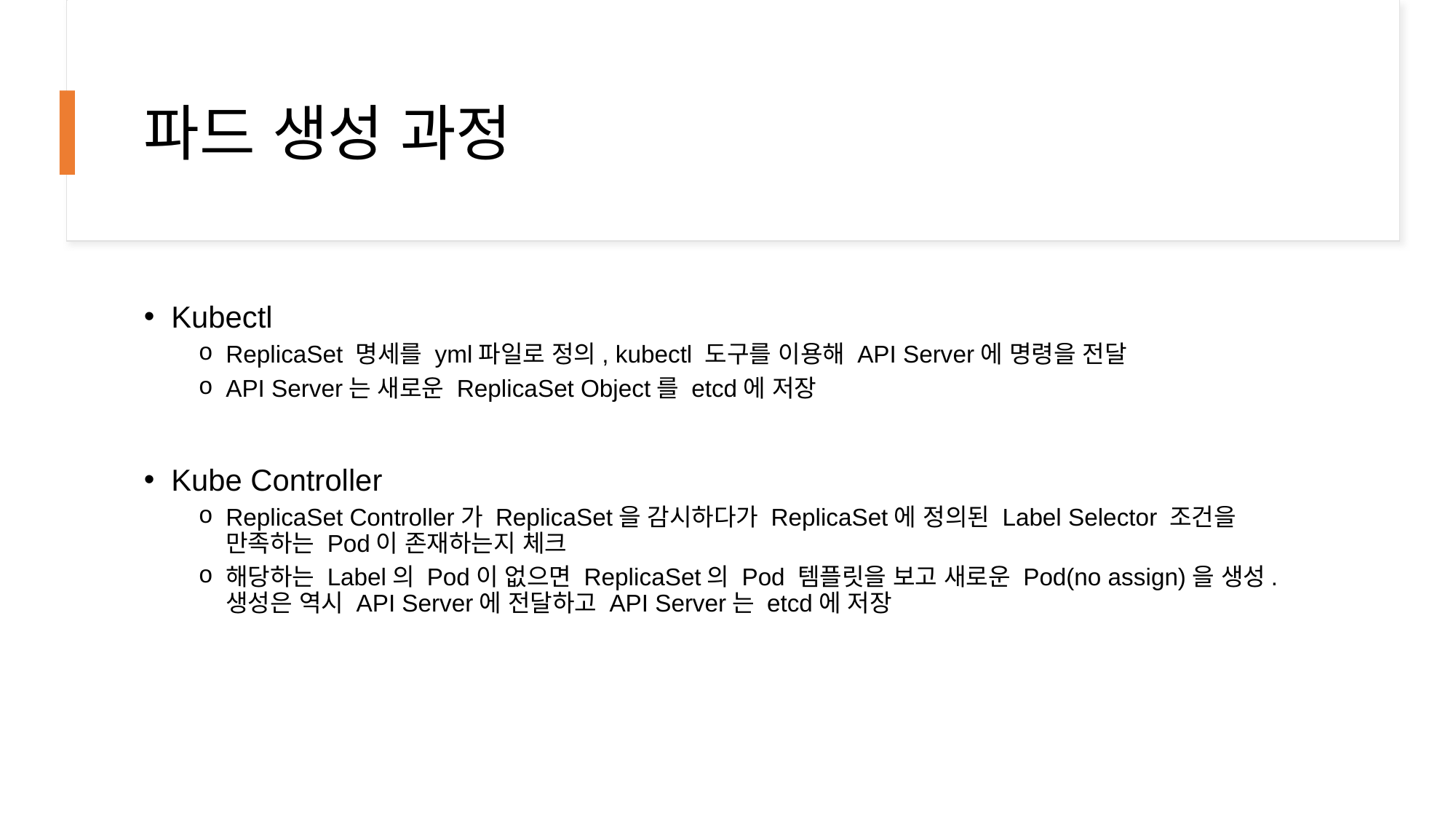

# 파드 생성 과정

Kubectl
ReplicaSet 명세를 yml파일로 정의, kubectl 도구를 이용해 API Server에 명령을 전달
API Server는 새로운 ReplicaSet Object를 etcd에 저장

Kube Controller
ReplicaSet Controller가 ReplicaSet을 감시하다가 ReplicaSet에 정의된 Label Selector 조건을
만족하는 Pod이 존재하는지 체크
해당하는 Label의 Pod이 없으면 ReplicaSet의 Pod 템플릿을 보고 새로운 Pod(no assign)을 생성.
생성은 역시 API Server에 전달하고 API Server는 etcd에 저장